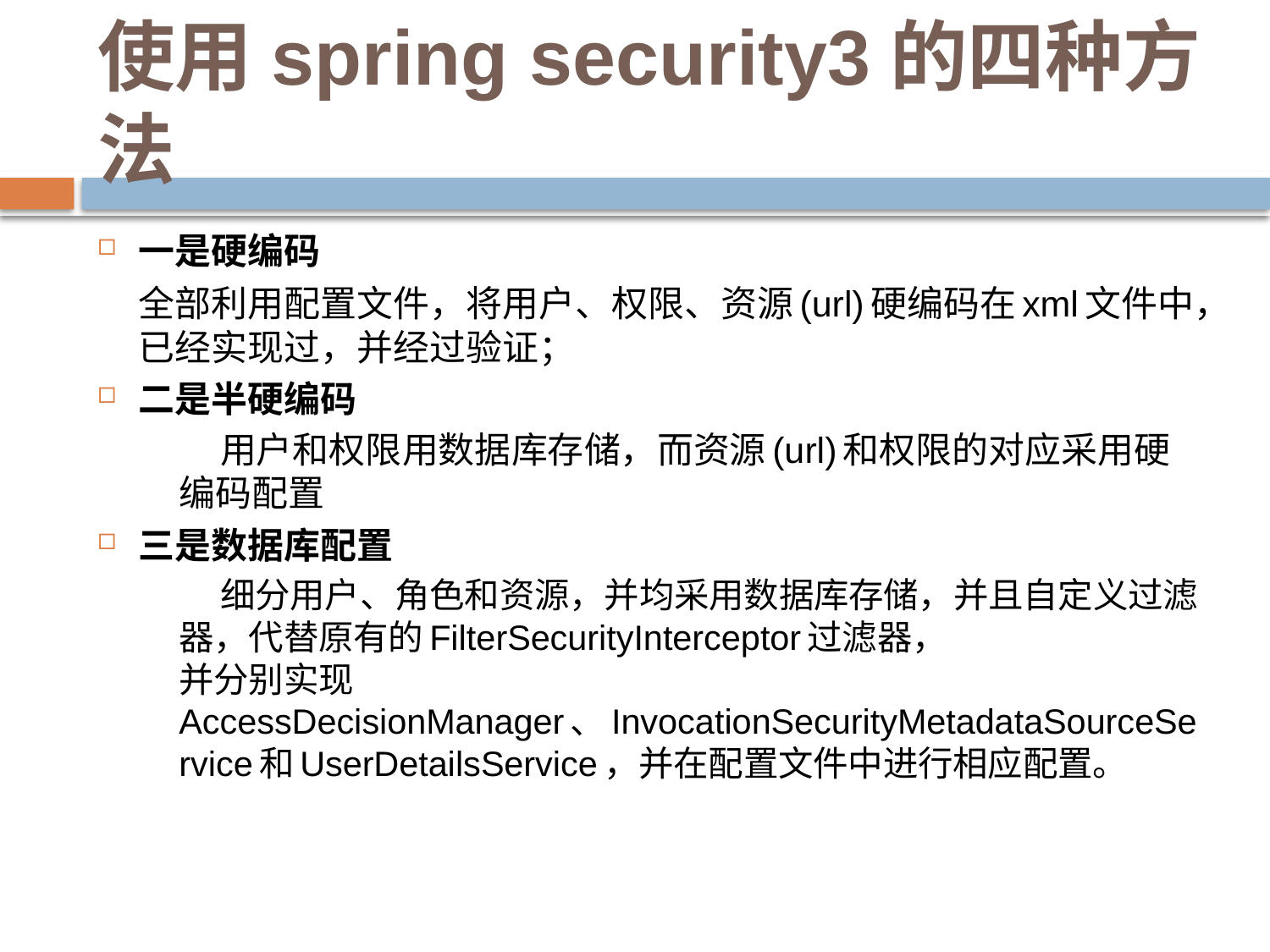

# 使用spring security3的四种方法
一是硬编码
		全部利用配置文件，将用户、权限、资源(url)硬编码在xml文件中，已经实现过，并经过验证；
二是半硬编码
用户和权限用数据库存储，而资源(url)和权限的对应采用硬编码配置
三是数据库配置
细分用户、角色和资源，并均采用数据库存储，并且自定义过滤器，代替原有的FilterSecurityInterceptor过滤器，
并分别实现AccessDecisionManager、InvocationSecurityMetadataSourceService和UserDetailsService，并在配置文件中进行相应配置。